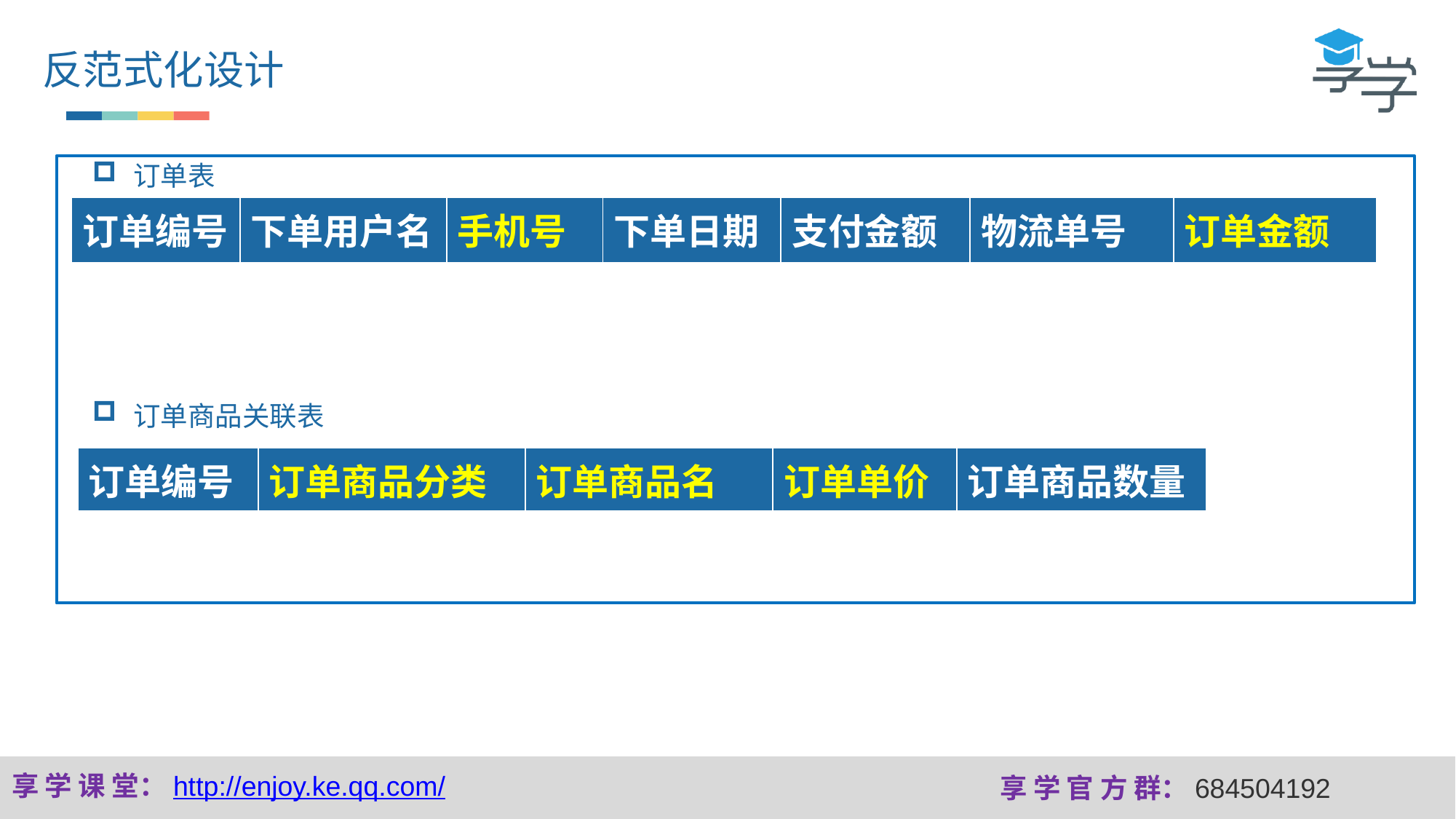

反范式化设计

订单表

| 订单编号 | 下单用户名 | 手机号 | 下单日期 | 支付金额 | 物流单号 | 订单金额 |
| --- | --- | --- | --- | --- | --- | --- |
订单商品关联表
| 订单编号 | 订单商品分类 | 订单商品名 | 订单单价 | 订单商品数量 |
| --- | --- | --- | --- | --- |